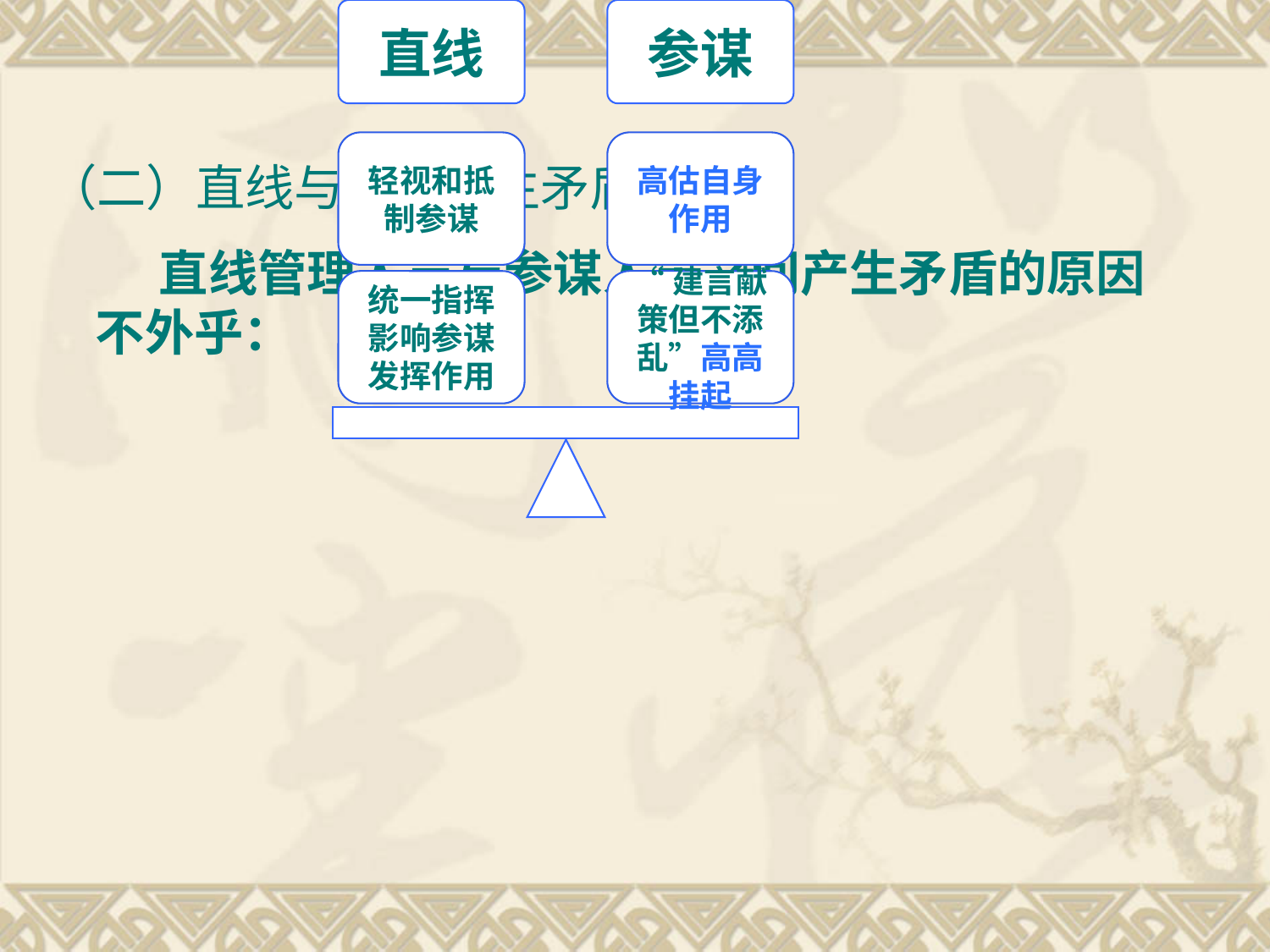

（二）直线与参谋产生矛盾的原因
直线管理人员与参谋人员之间产生矛盾的原因不外乎：

直线
参谋
“建言献策但不添乱”高高挂起
高估自身作用
统一指挥影响参谋发挥作用
轻视和抵制参谋